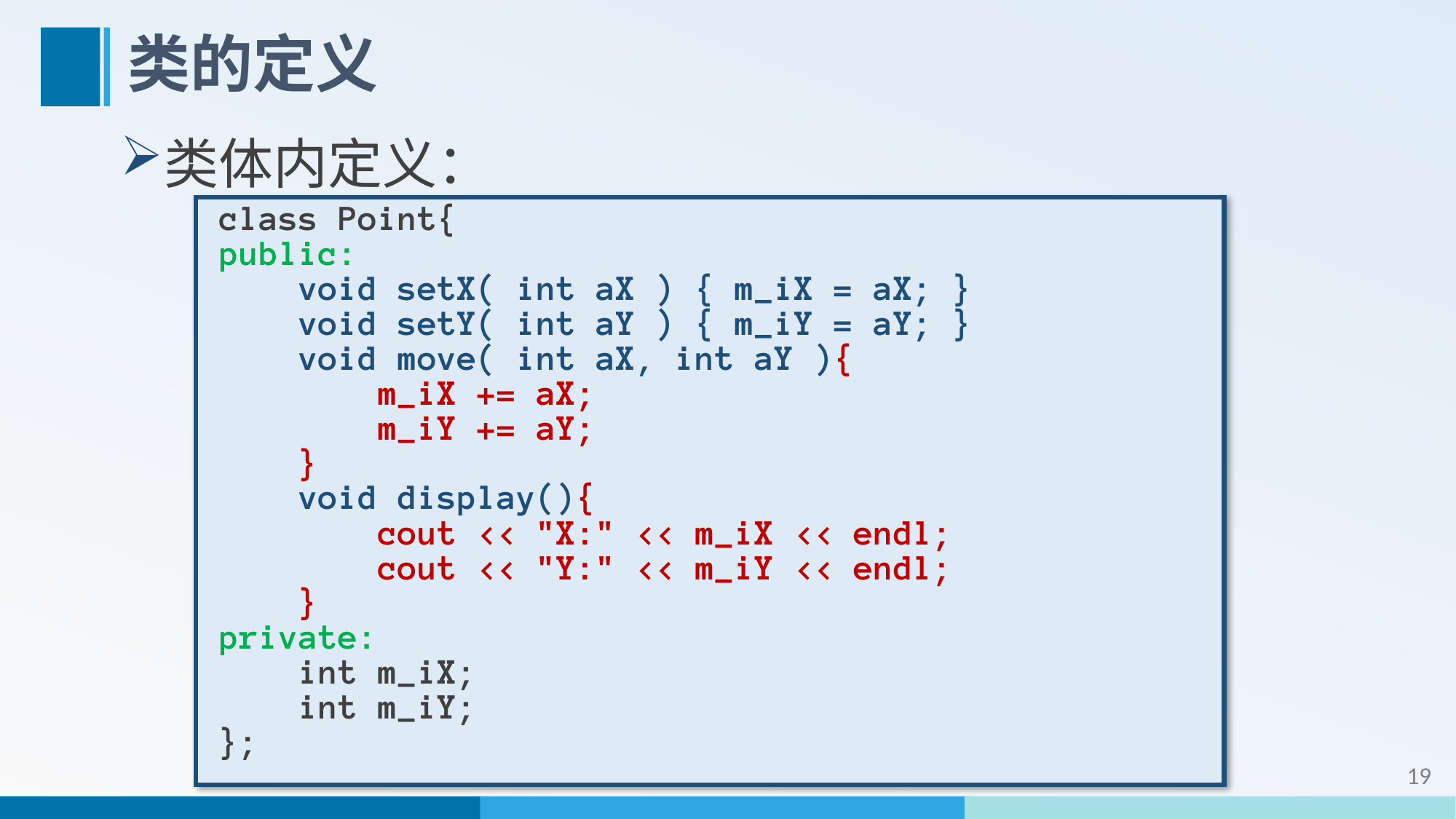

# 类的定义
类体内定义：
class Point{
public:
    void setX( int aX ) { m_iX = aX; }
    void setY( int aY ) { m_iY = aY; }
    void move( int aX, int aY ){
        m_iX += aX;
        m_iY += aY;
    }
    void display(){
        cout << "X:" << m_iX << endl;
        cout << "Y:" << m_iY << endl;
    }
private:
    int m_iX;
    int m_iY;
};